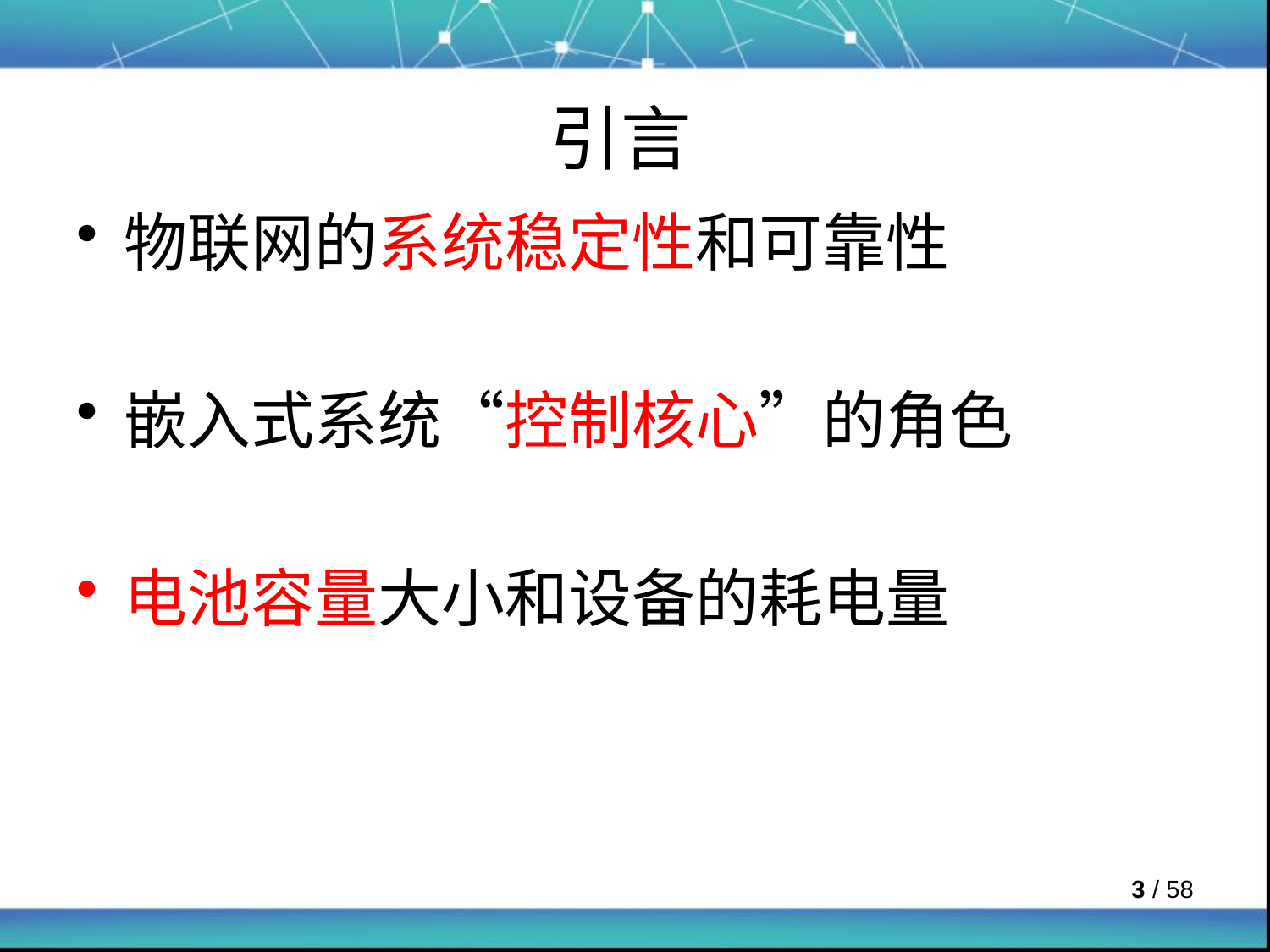

# 引言
物联网的系统稳定性和可靠性

嵌入式系统“控制核心”的角色

电池容量大小和设备的耗电量
3 / 58